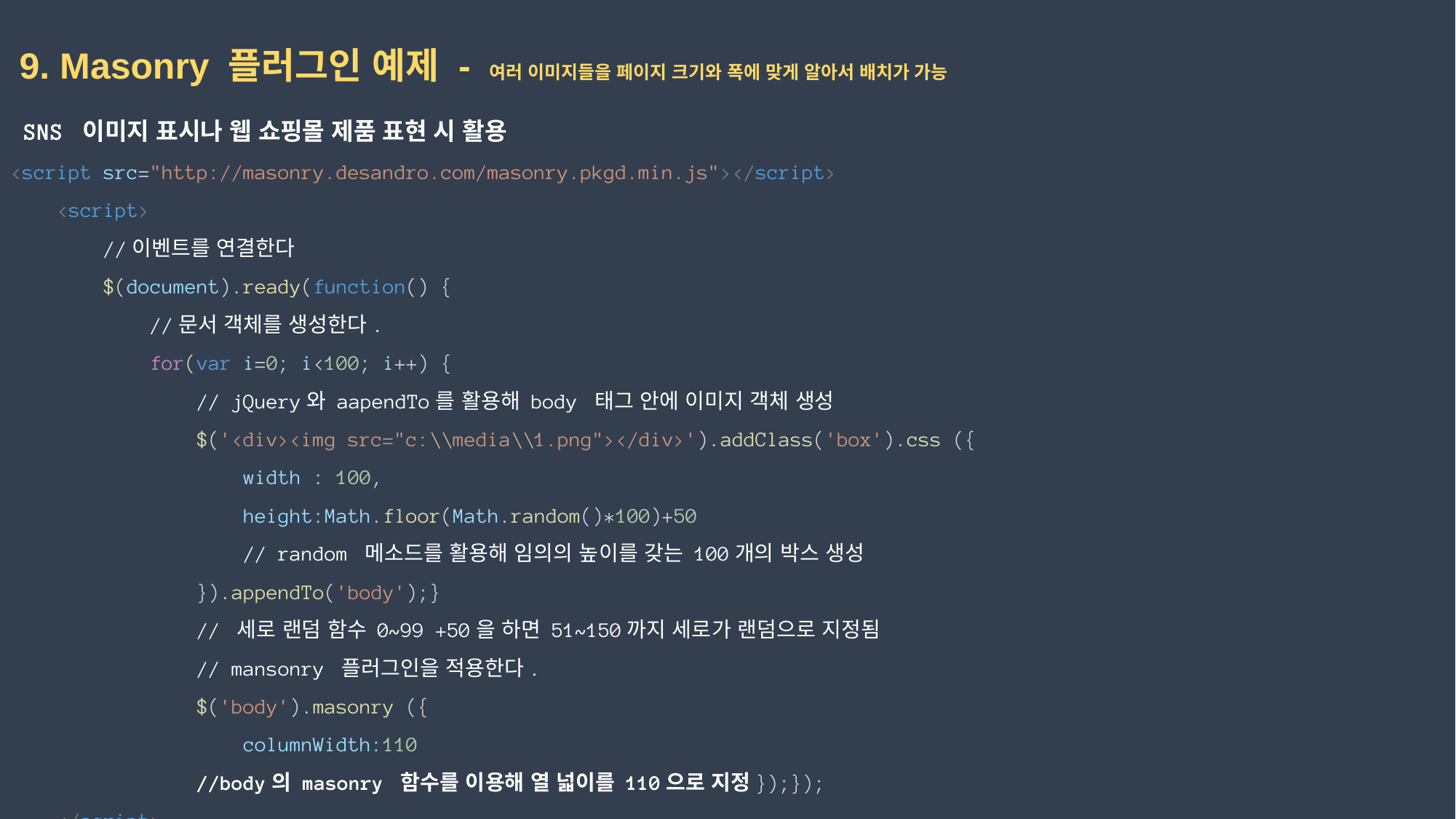

9. Masonry 플러그인 예제 - 여러 이미지들을 페이지 크기와 폭에 맞게 알아서 배치가 가능

 SNS 이미지 표시나 웹 쇼핑몰 제품 표현 시 활용
<script src="http://masonry.desandro.com/masonry.pkgd.min.js"></script>
    <script>
        //이벤트를 연결한다
        $(document).ready(function() {
            //문서 객체를 생성한다.
            for(var i=0; i<100; i++) {
                // jQuery와 aapendTo를 활용해 body 태그 안에 이미지 객체 생성
                $('<div><img src="c:\\media\\1.png"></div>').addClass('box').css ({
                    width : 100,
                    height:Math.floor(Math.random()*100)+50
                    // random 메소드를 활용해 임의의 높이를 갖는 100개의 박스 생성
                }).appendTo('body');}
                // 세로 랜덤 함수 0~99 +50을 하면 51~150까지 세로가 랜덤으로 지정됨
                // mansonry 플러그인을 적용한다.
                $('body').masonry ({
                    columnWidth:110
                //body의 masonry 함수를 이용해 열 넓이를 110으로 지정});});
    </script>

2023-02-22
권민지